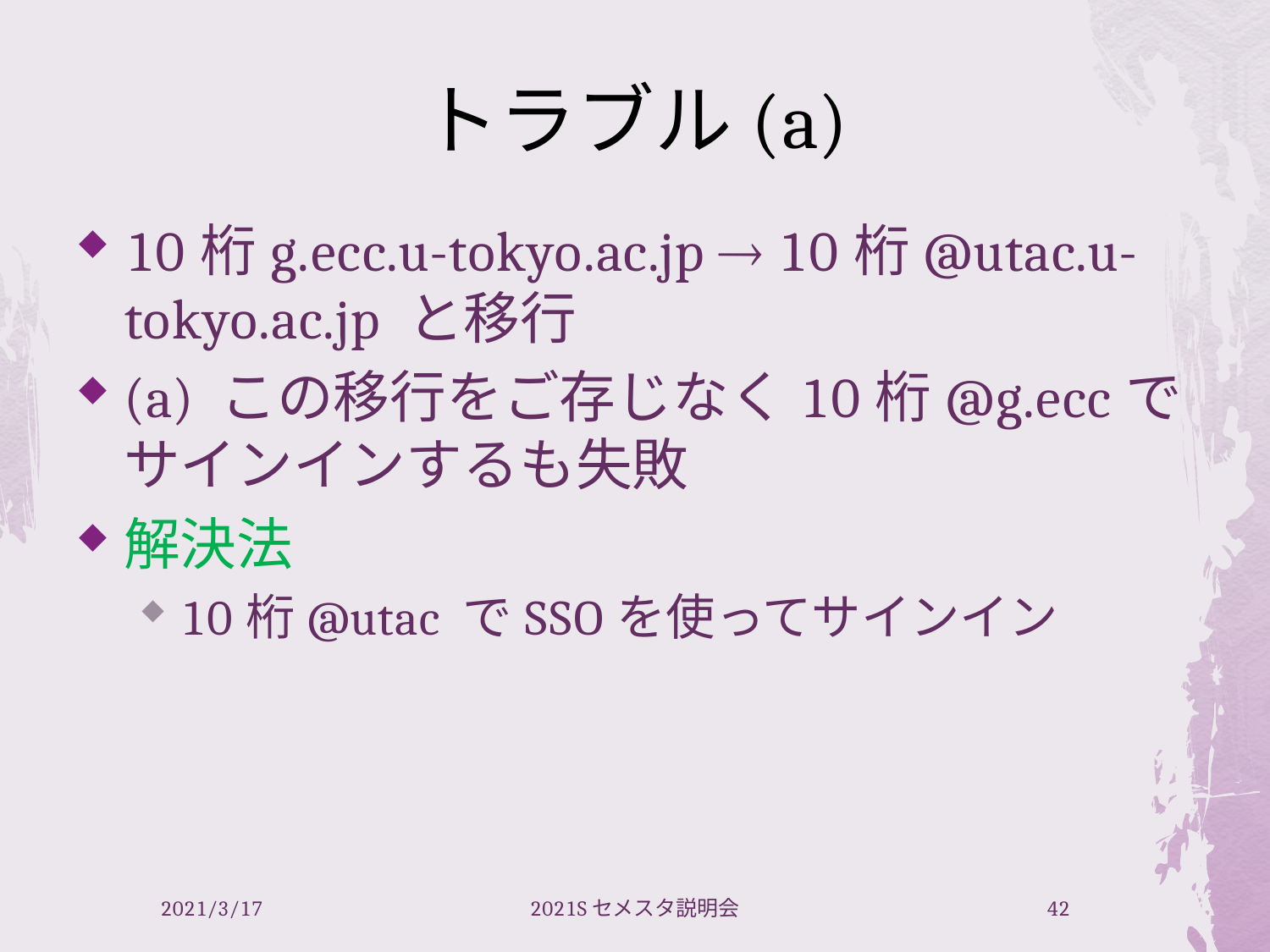

# トラブル(a)
10桁g.ecc.u-tokyo.ac.jp → 10桁@utac.u-tokyo.ac.jp と移行
(a) この移行をご存じなく10桁@g.eccでサインインするも失敗
解決法
10桁@utac でSSOを使ってサインイン
2021/3/17
2021Sセメスタ説明会
42